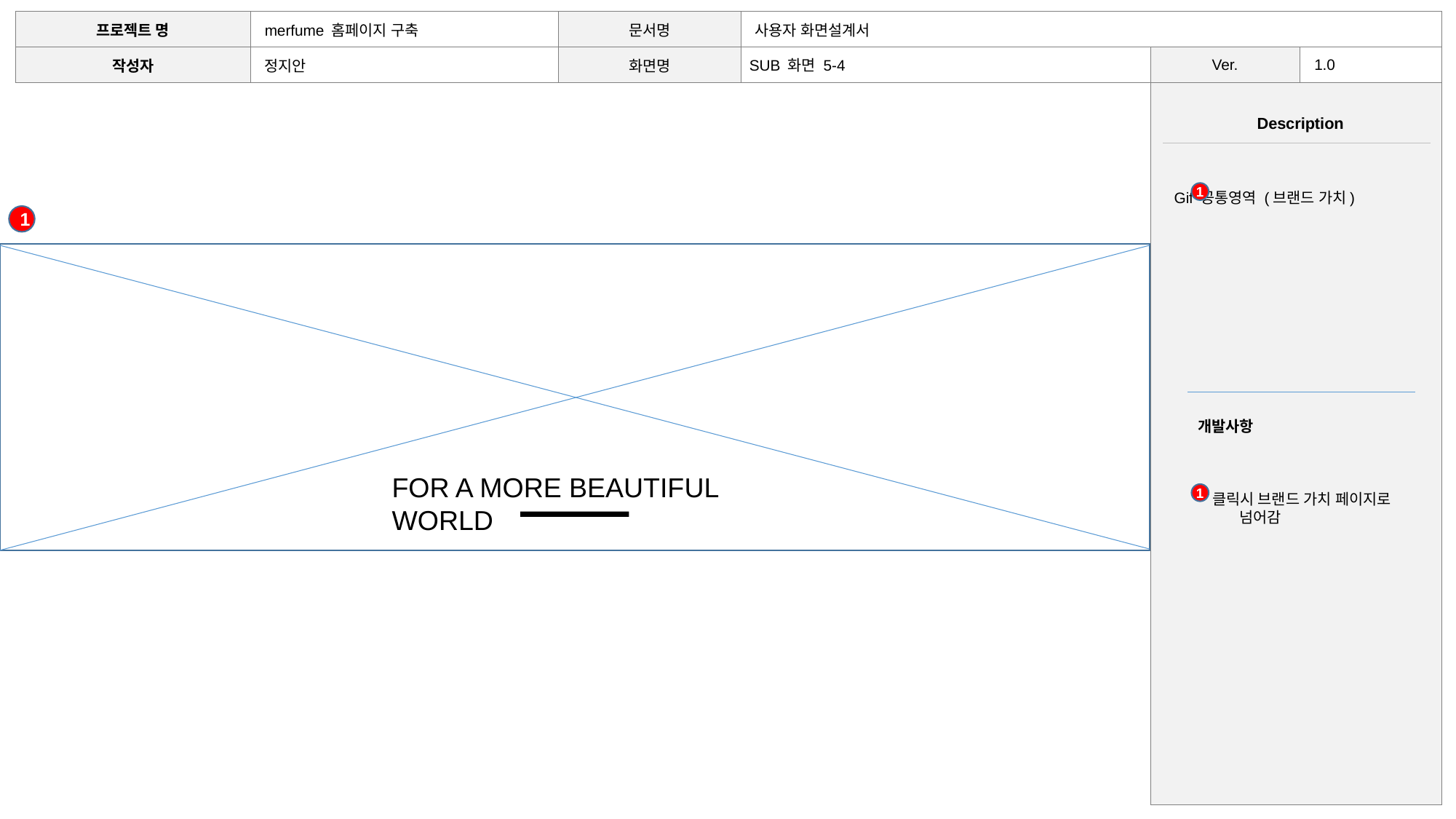

SUB 화면 5-4
1
Gif 공통영역 (브랜드 가치)
1

개발사항
FOR A MORE BEAUTIFUL WORLD
1
클릭시 브랜드 가치 페이지로 넘어감